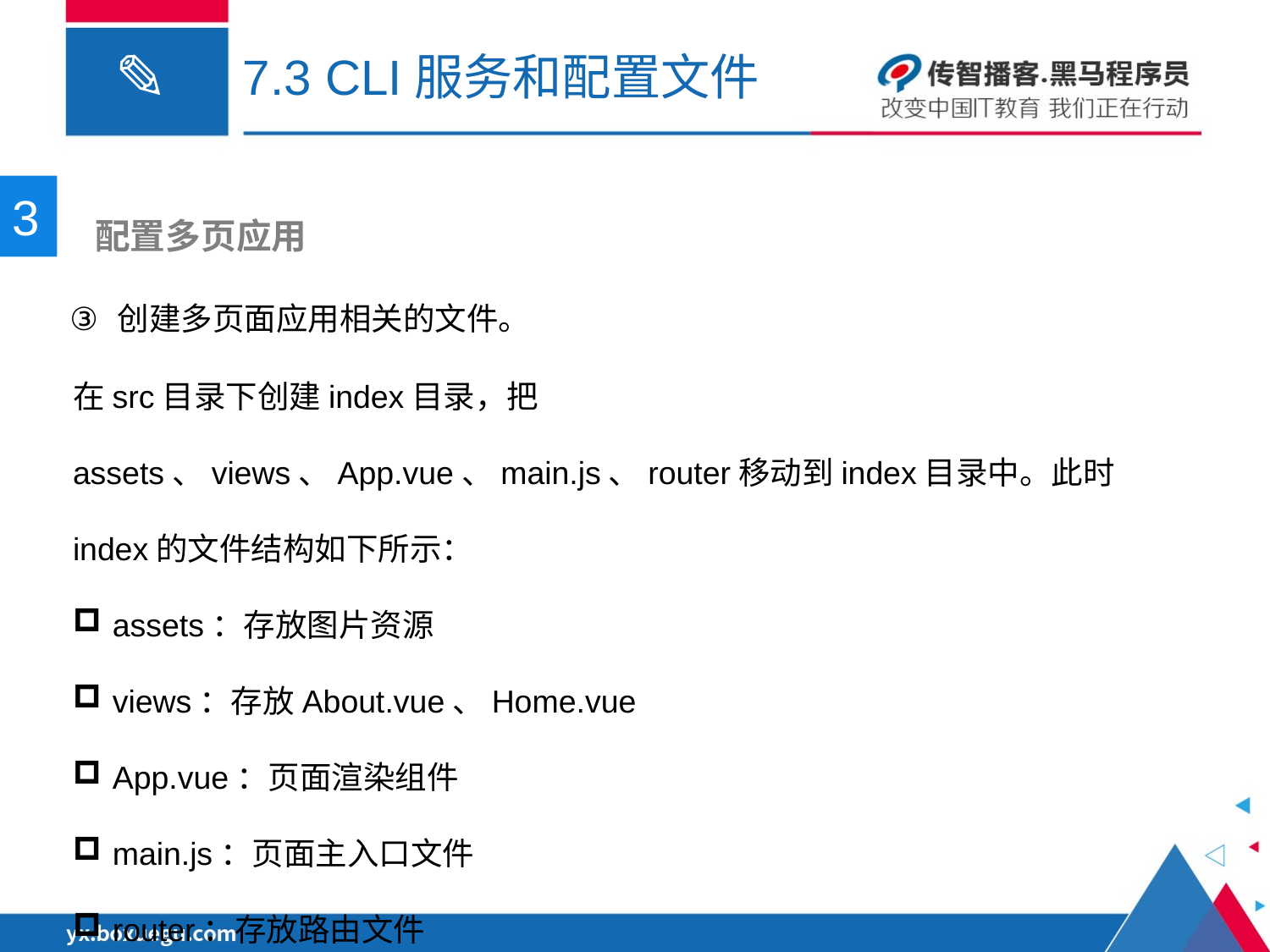

# 7.3 CLI服务和配置文件

3
  配置多页应用
创建多页面应用相关的文件。
在src目录下创建index目录，把assets、views、App.vue、main.js、router移动到index目录中。此时index的文件结构如下所示：
assets：存放图片资源
views：存放About.vue、Home.vue
App.vue：页面渲染组件
main.js：页面主入口文件
router：存放路由文件